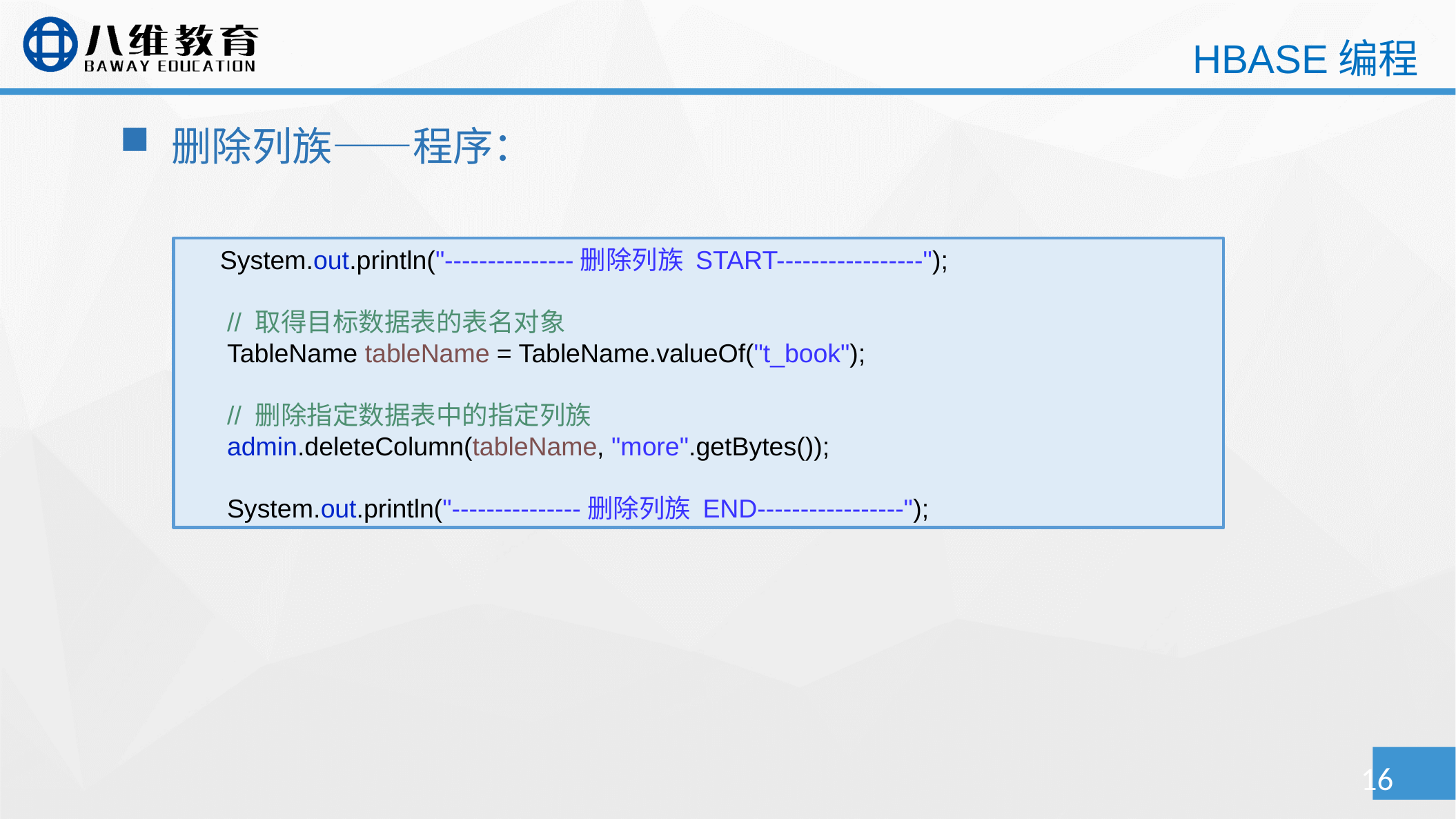

HBASE编程
删除列族——程序：
     System.out.println("---------------删除列族 START-----------------");

      // 取得目标数据表的表名对象
      TableName tableName = TableName.valueOf("t_book");

      // 删除指定数据表中的指定列族
      admin.deleteColumn(tableName, "more".getBytes());

      System.out.println("---------------删除列族 END-----------------");